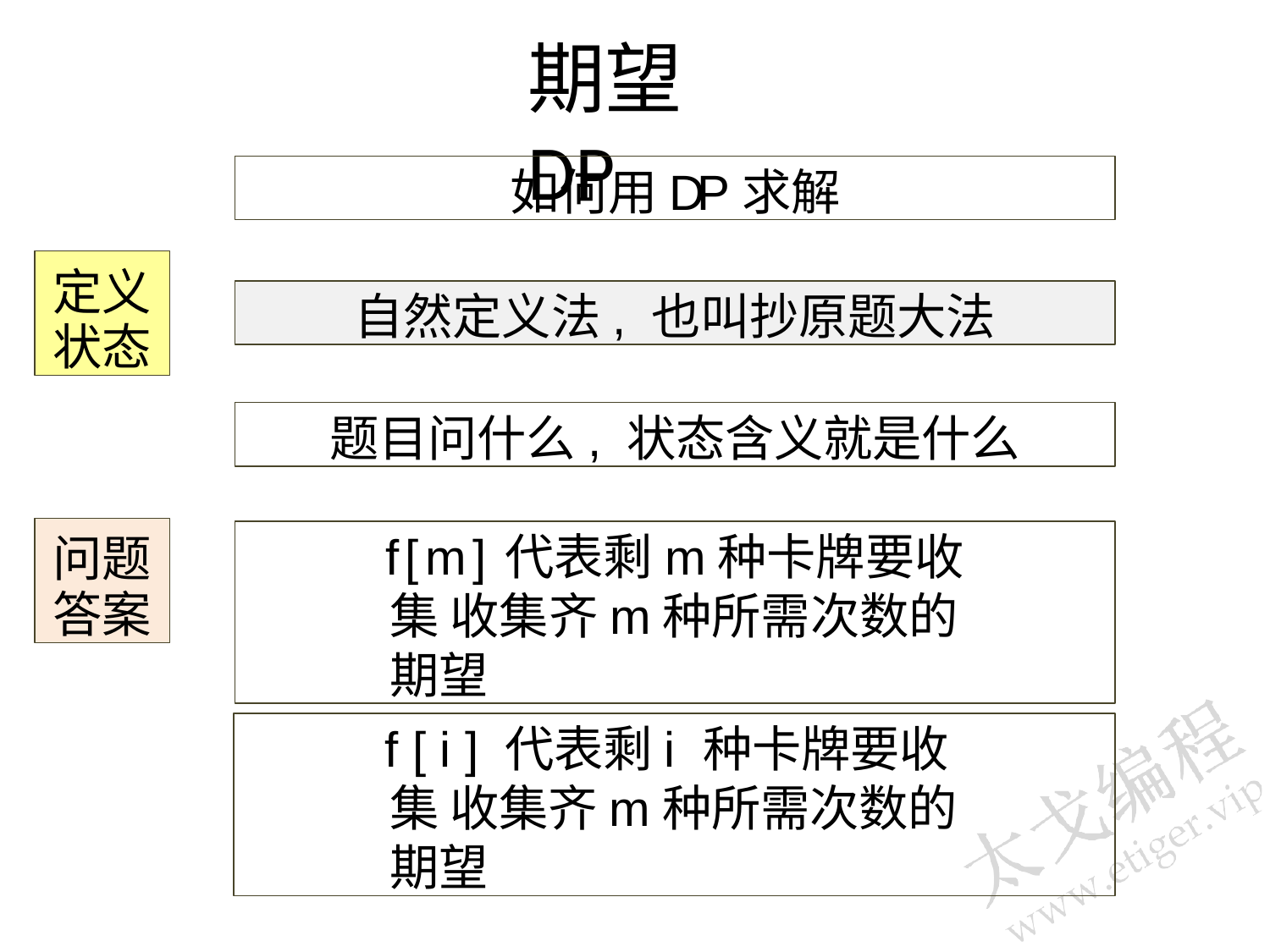

# 期望DP
如何用DP求解
定义 状态
自然定义法,也叫抄原题大法
题目问什么,状态含义就是什么
问题 答案
f[m]代表剩m种卡牌要收集 收集齐m种所需次数的期望

f[i]代表剩i种卡牌要收集 收集齐m种所需次数的期望